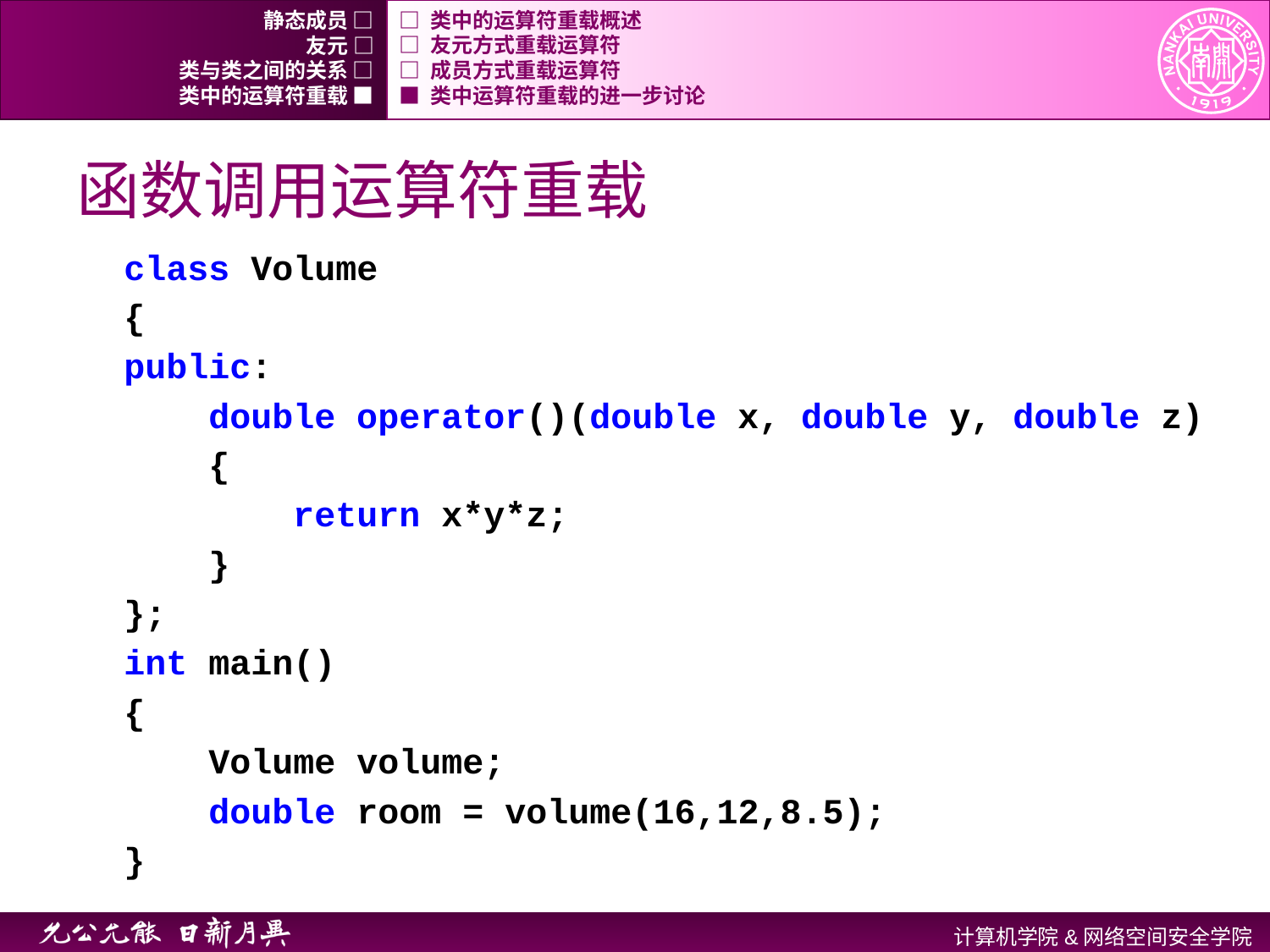

静态成员 □
□ 类中的运算符重载概述
友元 □
□ 友元方式重载运算符
类与类之间的关系 □
□ 成员方式重载运算符
类中的运算符重载 ■

■ 类中运算符重载的进一步讨论
# 函数调用运算符重载
class Volume
{
public:
    double operator()(double x, double y, double z)
    {
        return x*y*z;
    }
};
int main()
{
    Volume volume;
    double room = volume(16,12,8.5);
}